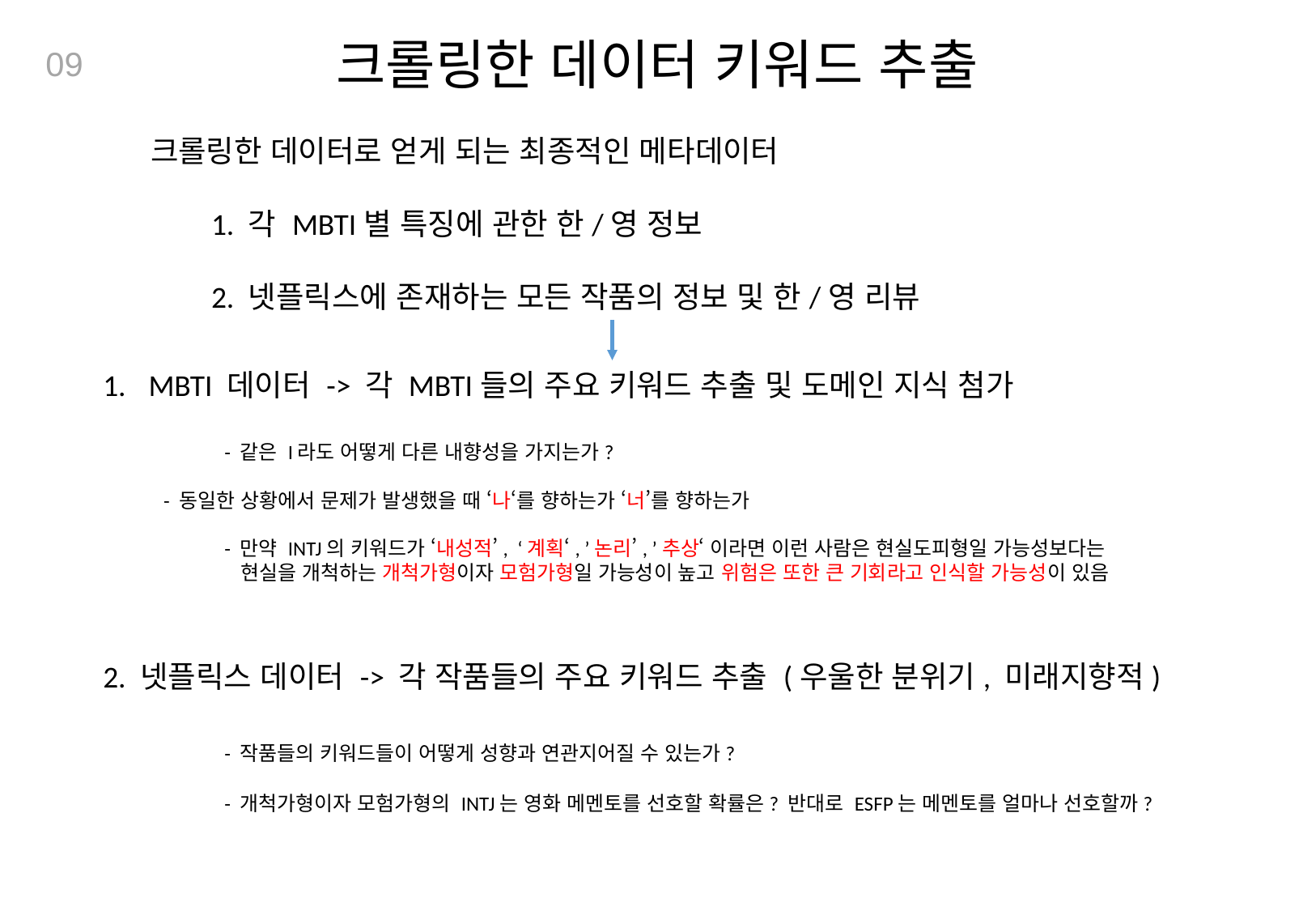

크롤링한 데이터 키워드 추출
09
크롤링한 데이터로 얻게 되는 최종적인 메타데이터

1. 각 MBTI별 특징에 관한 한/영 정보

2. 넷플릭스에 존재하는 모든 작품의 정보 및 한/영 리뷰
MBTI 데이터 -> 각 MBTI들의 주요 키워드 추출 및 도메인 지식 첨가

	- 같은 I라도 어떻게 다른 내향성을 가지는가?

             - 동일한 상황에서 문제가 발생했을 때 ‘나‘를 향하는가 ‘너’를 향하는가

	- 만약 INTJ의 키워드가 ‘내성적’,  ‘계획‘, ’논리’, ’추상‘ 이라면 이런 사람은 현실도피형일 가능성보다는
 	  현실을 개척하는 개척가형이자 모험가형일 가능성이 높고 위험은 또한 큰 기회라고 인식할 가능성이 있음

2. 넷플릭스 데이터 -> 각 작품들의 주요 키워드 추출 (우울한 분위기, 미래지향적)

	- 작품들의 키워드들이 어떻게 성향과 연관지어질 수 있는가?

	- 개척가형이자 모험가형의 INTJ는 영화 메멘토를 선호할 확률은? 반대로 ESFP는 메멘토를 얼마나 선호할까?